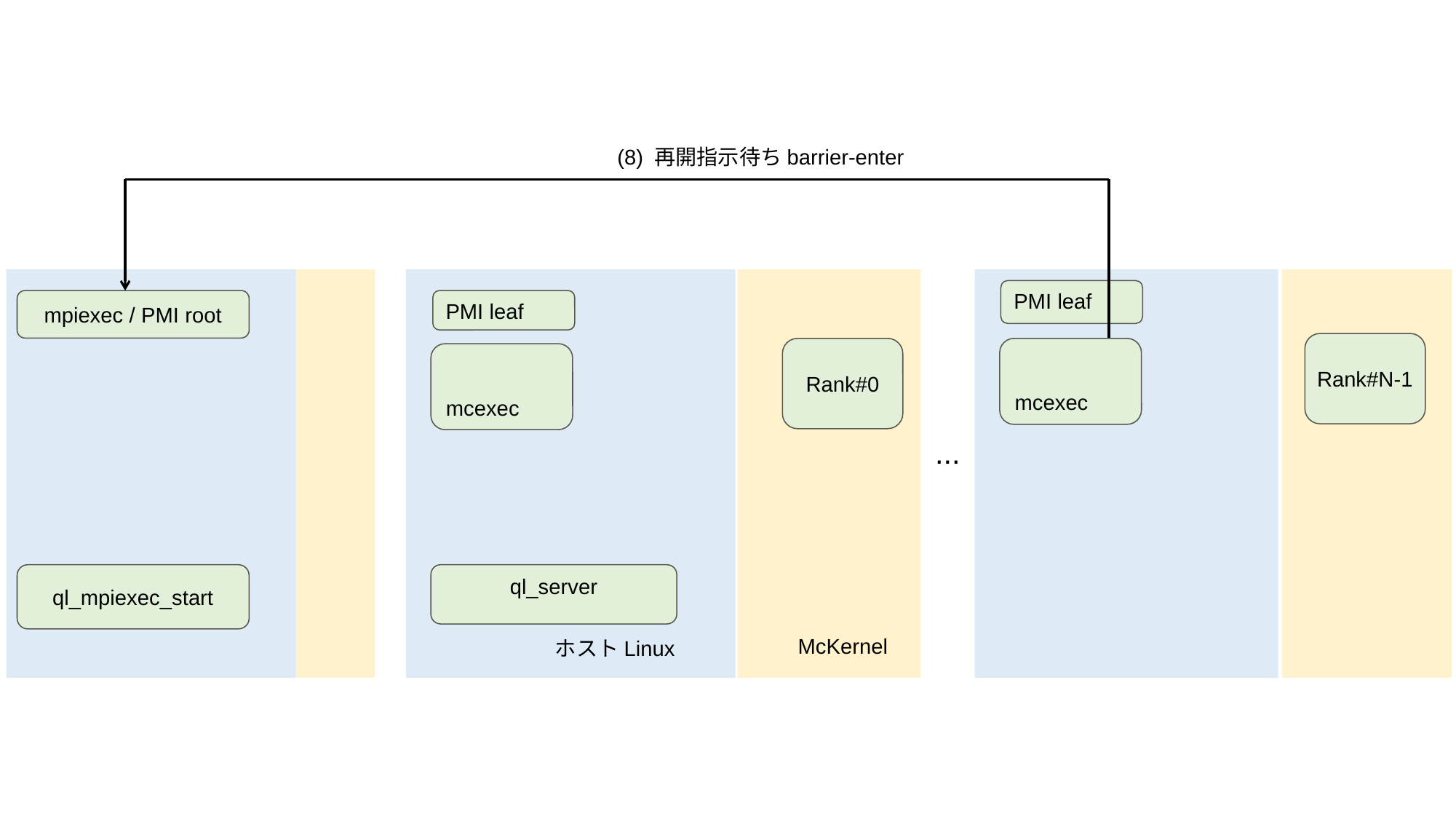

(8) 再開指示待ちbarrier-enter

PMI leaf
mpiexec / PMI root
PMI leaf
Rank#N-1
Rank#0
mcexec
mcexec
...
ql_mpiexec_start
ql_server

McKernel
ホストLinux